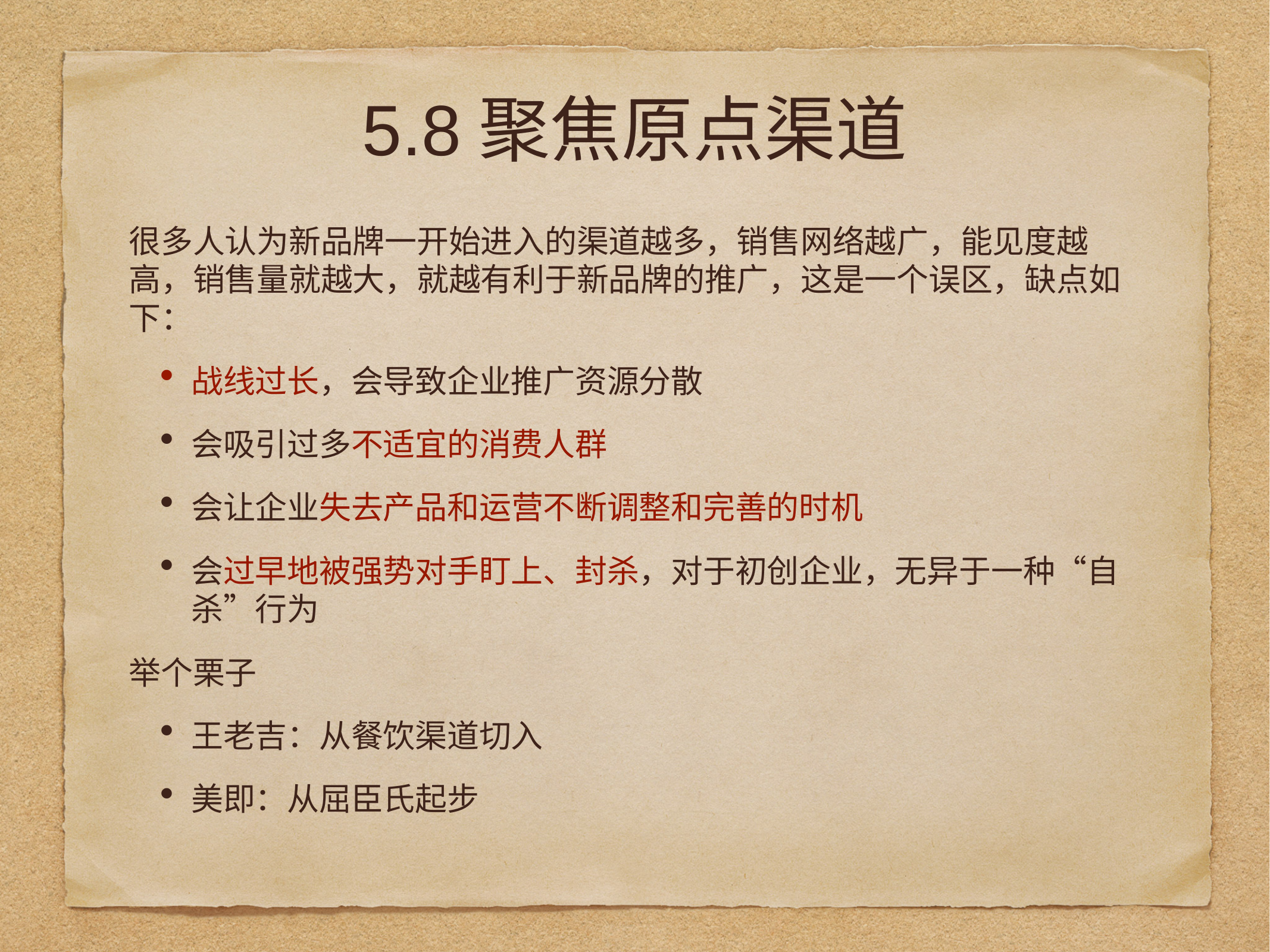

# 5.8聚焦原点渠道
很多人认为新品牌一开始进入的渠道越多，销售网络越广，能见度越高，销售量就越大，就越有利于新品牌的推广，这是一个误区，缺点如下：
战线过长，会导致企业推广资源分散
会吸引过多不适宜的消费人群
会让企业失去产品和运营不断调整和完善的时机
会过早地被强势对手盯上、封杀，对于初创企业，无异于一种“自杀”行为
举个栗子
王老吉：从餐饮渠道切入
美即：从屈臣氏起步